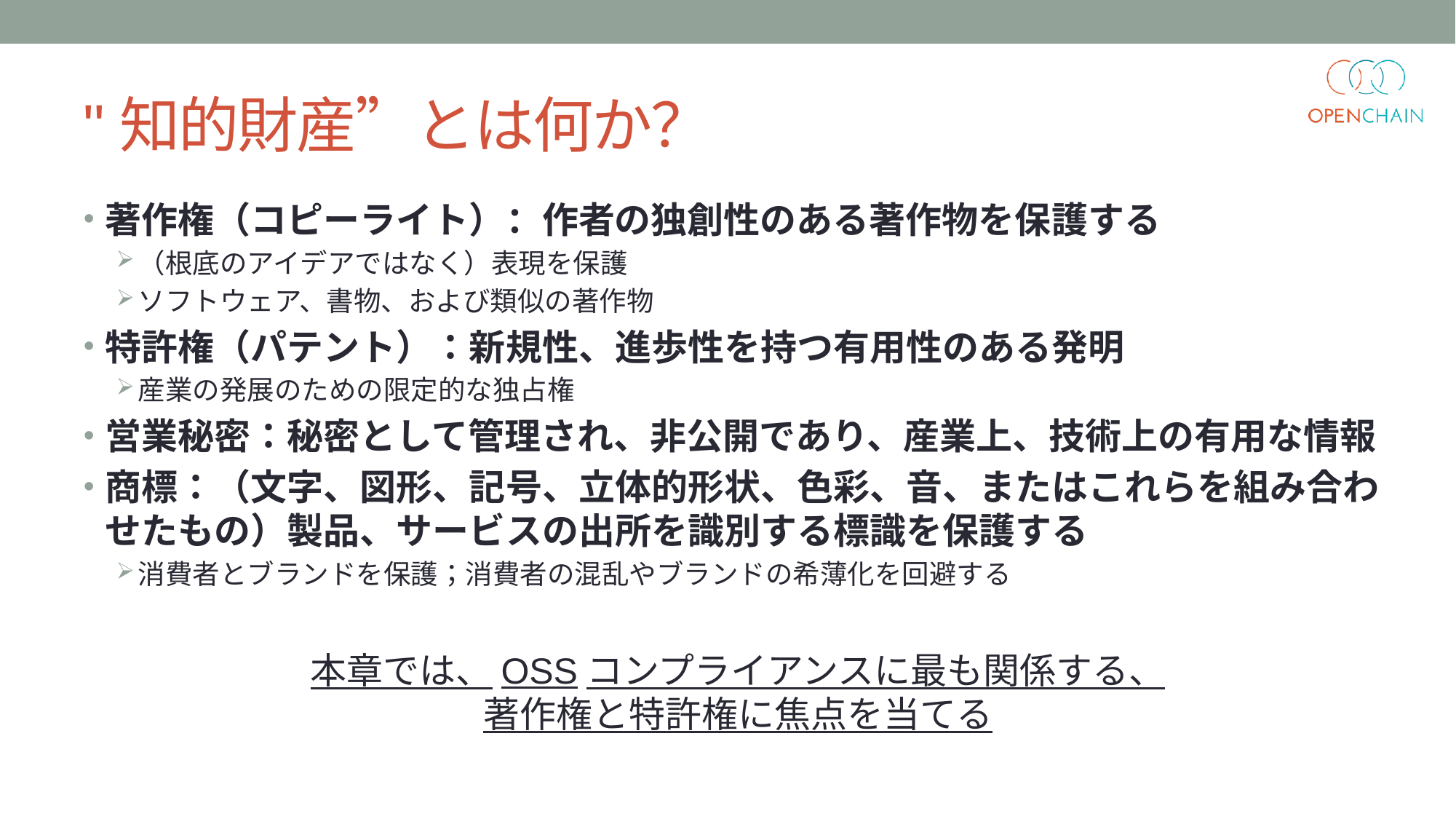

# "知的財産”とは何か？
著作権（コピーライト）：作者の独創性のある著作物を保護する
（根底のアイデアではなく）表現を保護
ソフトウェア、書物、および類似の著作物
特許権（パテント）：新規性、進歩性を持つ有用性のある発明
産業の発展のための限定的な独占権
営業秘密：秘密として管理され、非公開であり、産業上、技術上の有用な情報
商標：（文字、図形、記号、立体的形状、色彩、音、またはこれらを組み合わせたもの）製品、サービスの出所を識別する標識を保護する
消費者とブランドを保護；消費者の混乱やブランドの希薄化を回避する

本章では、OSSコンプライアンスに最も関係する、
著作権と特許権に焦点を当てる